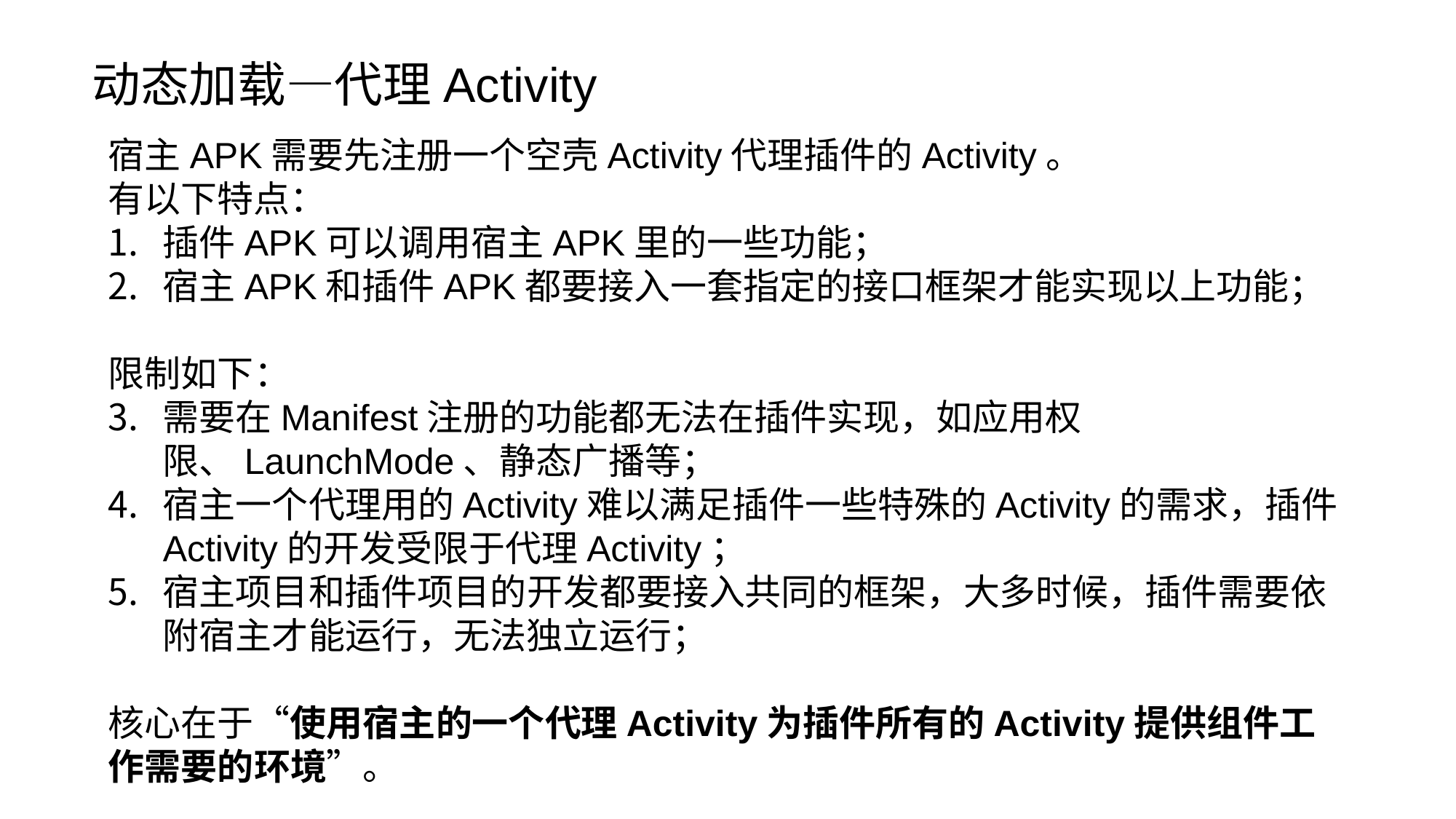

动态加载—代理Activity
宿主APK需要先注册一个空壳Activity代理插件的Activity。
有以下特点：
插件APK可以调用宿主APK里的一些功能；
宿主APK和插件APK都要接入一套指定的接口框架才能实现以上功能；

限制如下：
需要在Manifest注册的功能都无法在插件实现，如应用权限、LaunchMode、静态广播等；
宿主一个代理用的Activity难以满足插件一些特殊的Activity的需求，插件Activity的开发受限于代理Activity；
宿主项目和插件项目的开发都要接入共同的框架，大多时候，插件需要依附宿主才能运行，无法独立运行；

核心在于“使用宿主的一个代理Activity为插件所有的Activity提供组件工作需要的环境”。